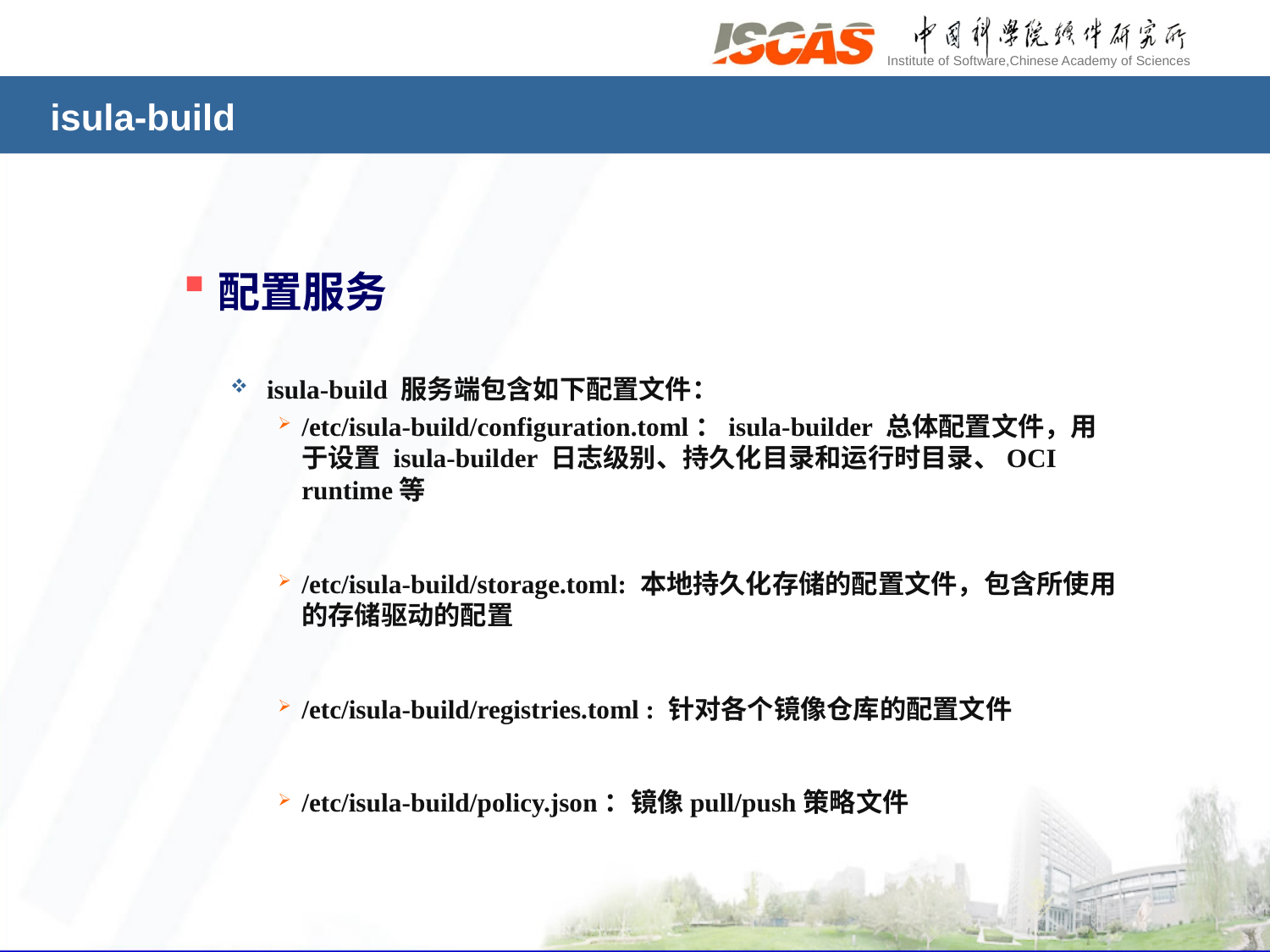

# isula-build
配置服务

 isula-build 服务端包含如下配置文件：
/etc/isula-build/configuration.toml：isula-builder 总体配置文件，用于设置 isula-builder 日志级别、持久化目录和运行时目录、OCI runtime等

/etc/isula-build/storage.toml: 本地持久化存储的配置文件，包含所使用的存储驱动的配置

/etc/isula-build/registries.toml : 针对各个镜像仓库的配置文件

/etc/isula-build/policy.json：镜像pull/push策略文件